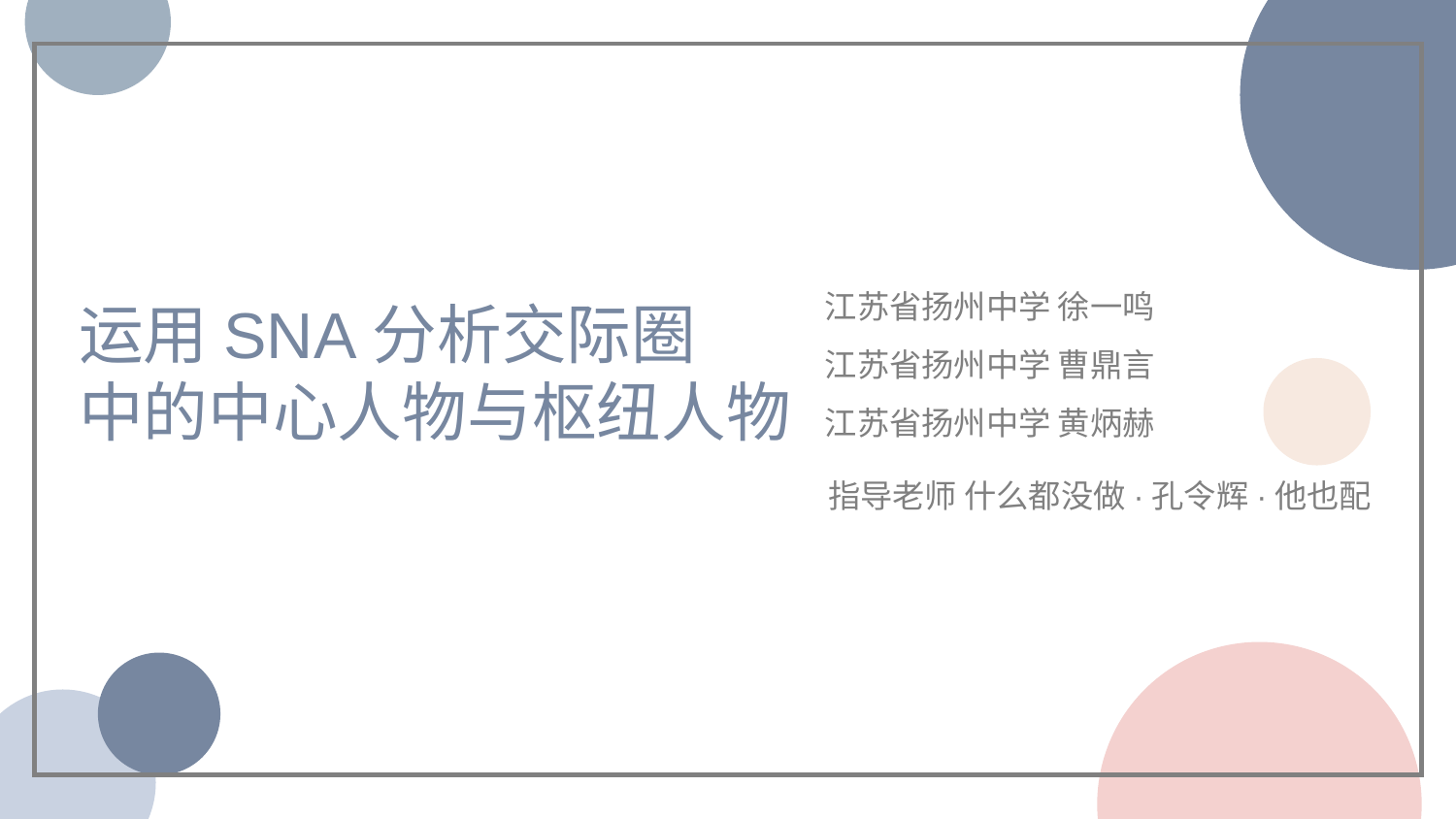

江苏省扬州中学 徐一鸣
江苏省扬州中学 曹鼎言
江苏省扬州中学 黄炳赫
运用SNA分析交际圈
中的中心人物与枢纽人物

指导老师 什么都没做·孔令辉·他也配